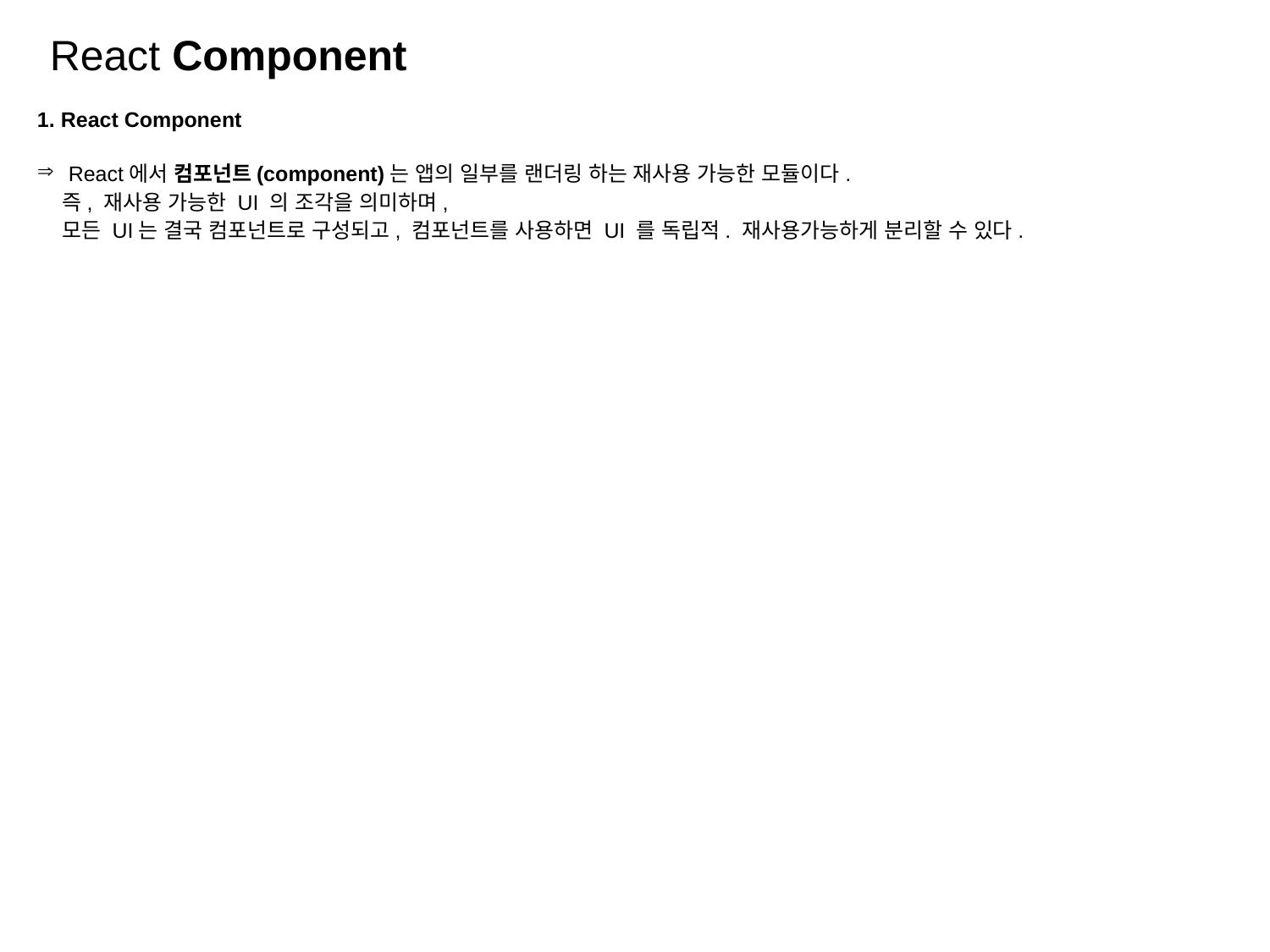

# React Component
1. React Component

 React에서 컴포넌트(component)는 앱의 일부를 랜더링 하는 재사용 가능한 모듈이다.
즉, 재사용 가능한 UI 의 조각을 의미하며,
모든 UI는 결국 컴포넌트로 구성되고, 컴포넌트를 사용하면 UI 를 독립적. 재사용가능하게 분리할 수 있다.